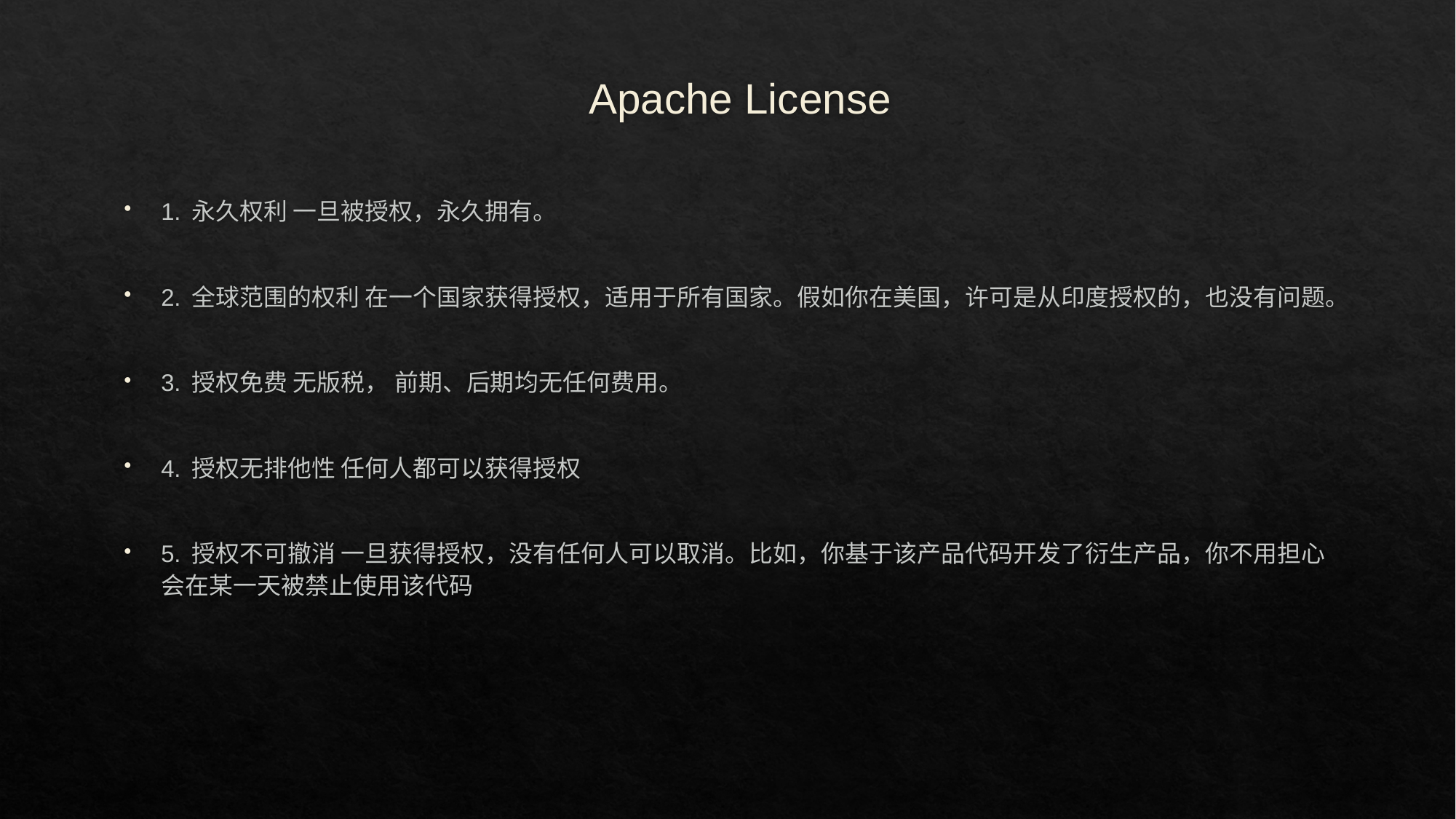

# Apache License
1. 永久权利 一旦被授权，永久拥有。

2. 全球范围的权利 在一个国家获得授权，适用于所有国家。假如你在美国，许可是从印度授权的，也没有问题。

3. 授权免费 无版税， 前期、后期均无任何费用。

4. 授权无排他性 任何人都可以获得授权

5. 授权不可撤消 一旦获得授权，没有任何人可以取消。比如，你基于该产品代码开发了衍生产品，你不用担心会在某一天被禁止使用该代码